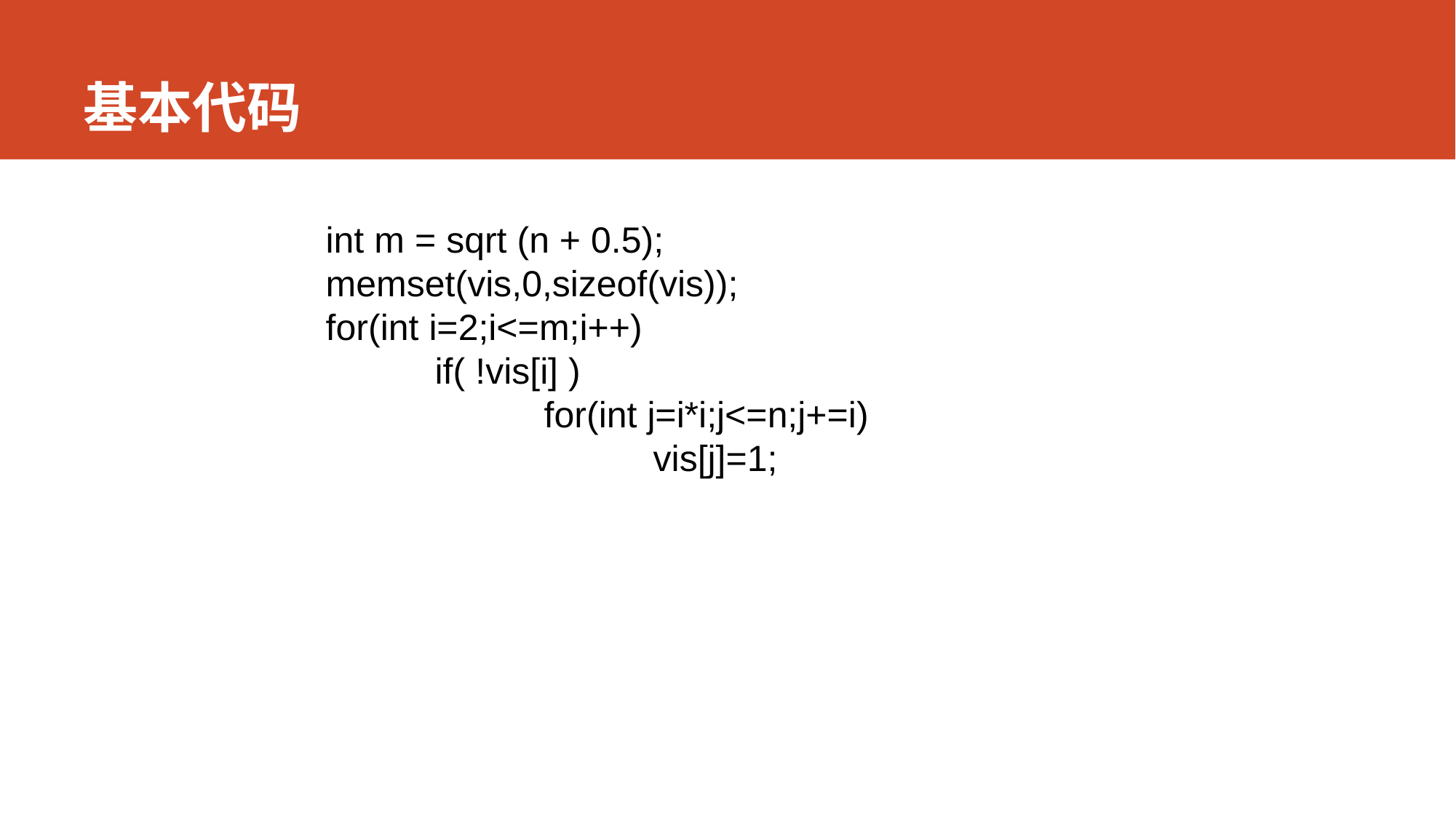

# 基本代码
int m = sqrt (n + 0.5);
memset(vis,0,sizeof(vis));
for(int i=2;i<=m;i++)
	if( !vis[i] )
		for(int j=i*i;j<=n;j+=i)
			vis[j]=1;